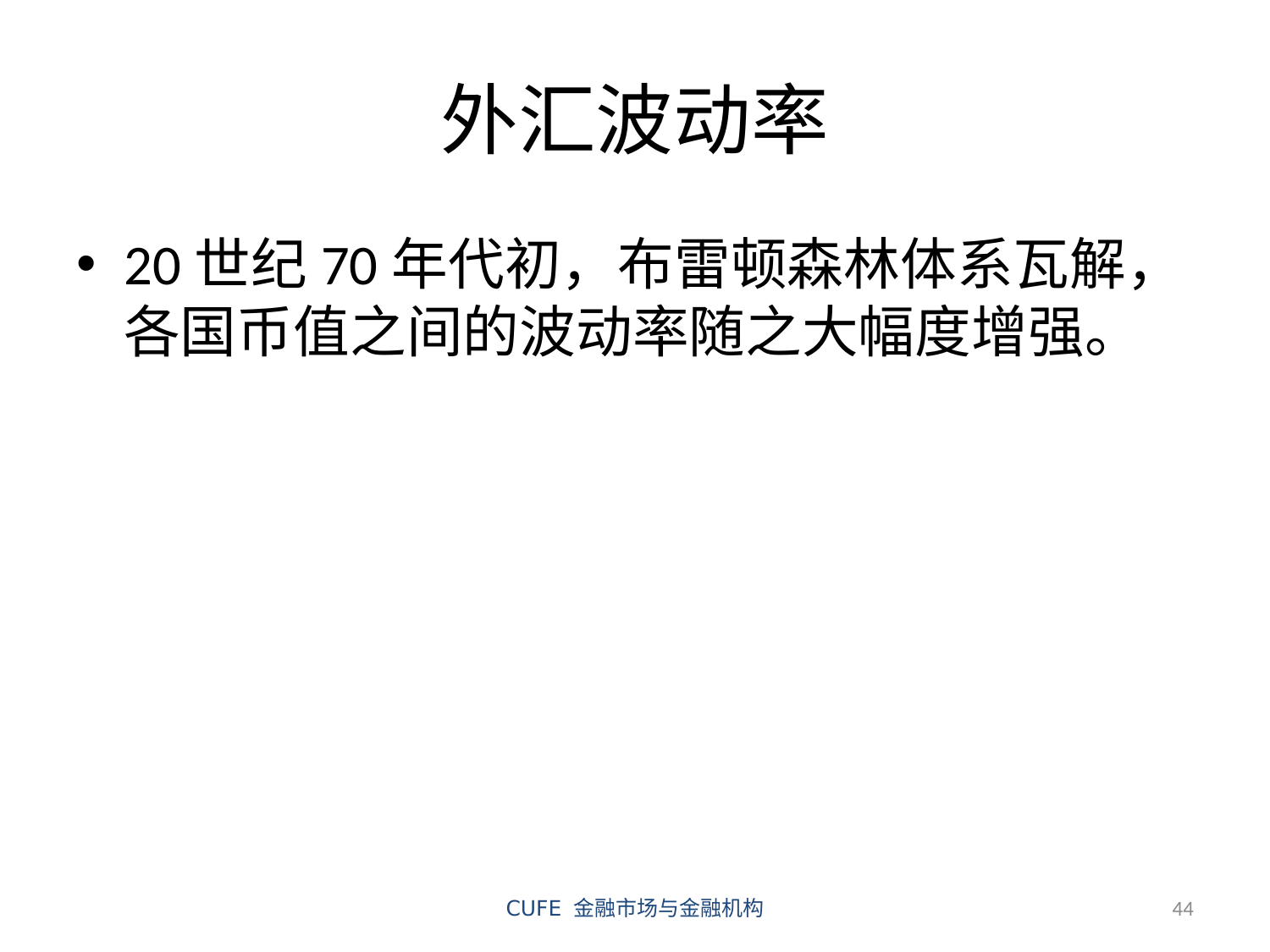

# 外汇波动率
20世纪70年代初，布雷顿森林体系瓦解，各国币值之间的波动率随之大幅度增强。
CUFE 金融市场与金融机构
44